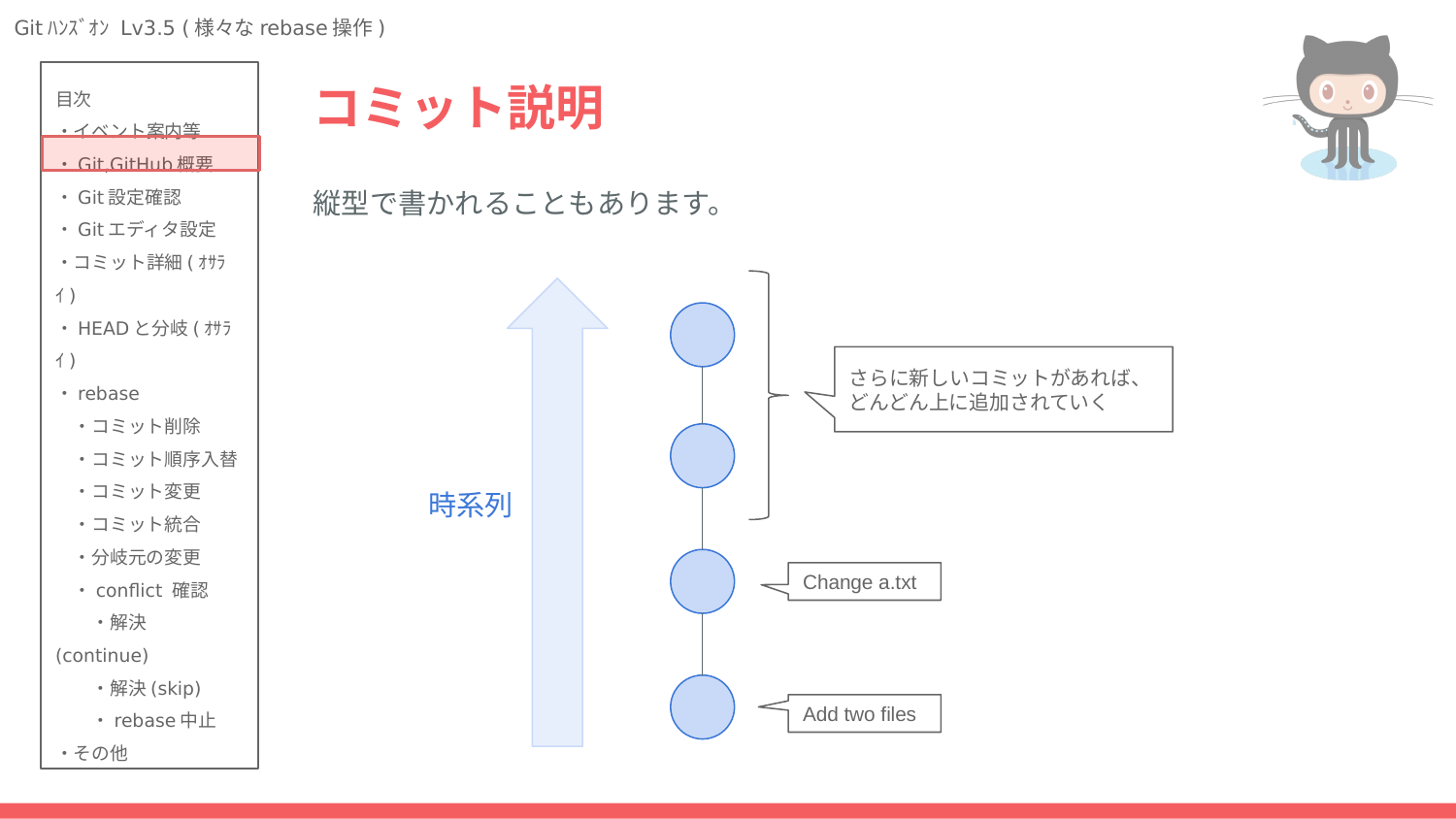

# コミット説明

縦型で書かれることもあります。

さらに新しいコミットがあれば、
どんどん上に追加されていく

時系列

Change a.txt

Add two files